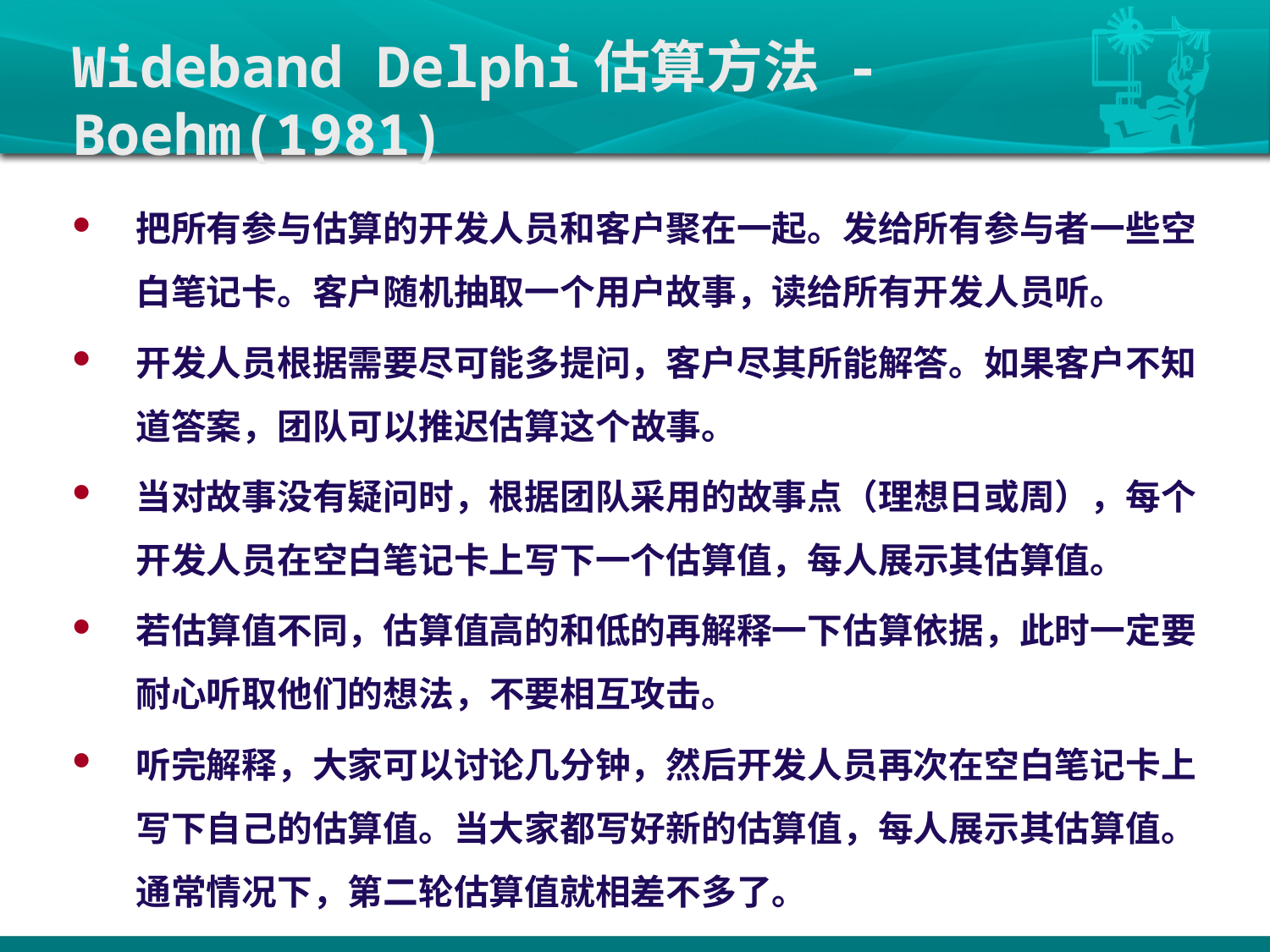

# Wideband Delphi估算方法 - Boehm(1981)
把所有参与估算的开发人员和客户聚在一起。发给所有参与者一些空白笔记卡。客户随机抽取一个用户故事，读给所有开发人员听。
开发人员根据需要尽可能多提问，客户尽其所能解答。如果客户不知道答案，团队可以推迟估算这个故事。
当对故事没有疑问时，根据团队采用的故事点（理想日或周），每个开发人员在空白笔记卡上写下一个估算值，每人展示其估算值。
若估算值不同，估算值高的和低的再解释一下估算依据，此时一定要耐心听取他们的想法，不要相互攻击。
听完解释，大家可以讨论几分钟，然后开发人员再次在空白笔记卡上写下自己的估算值。当大家都写好新的估算值，每人展示其估算值。通常情况下，第二轮估算值就相差不多了。